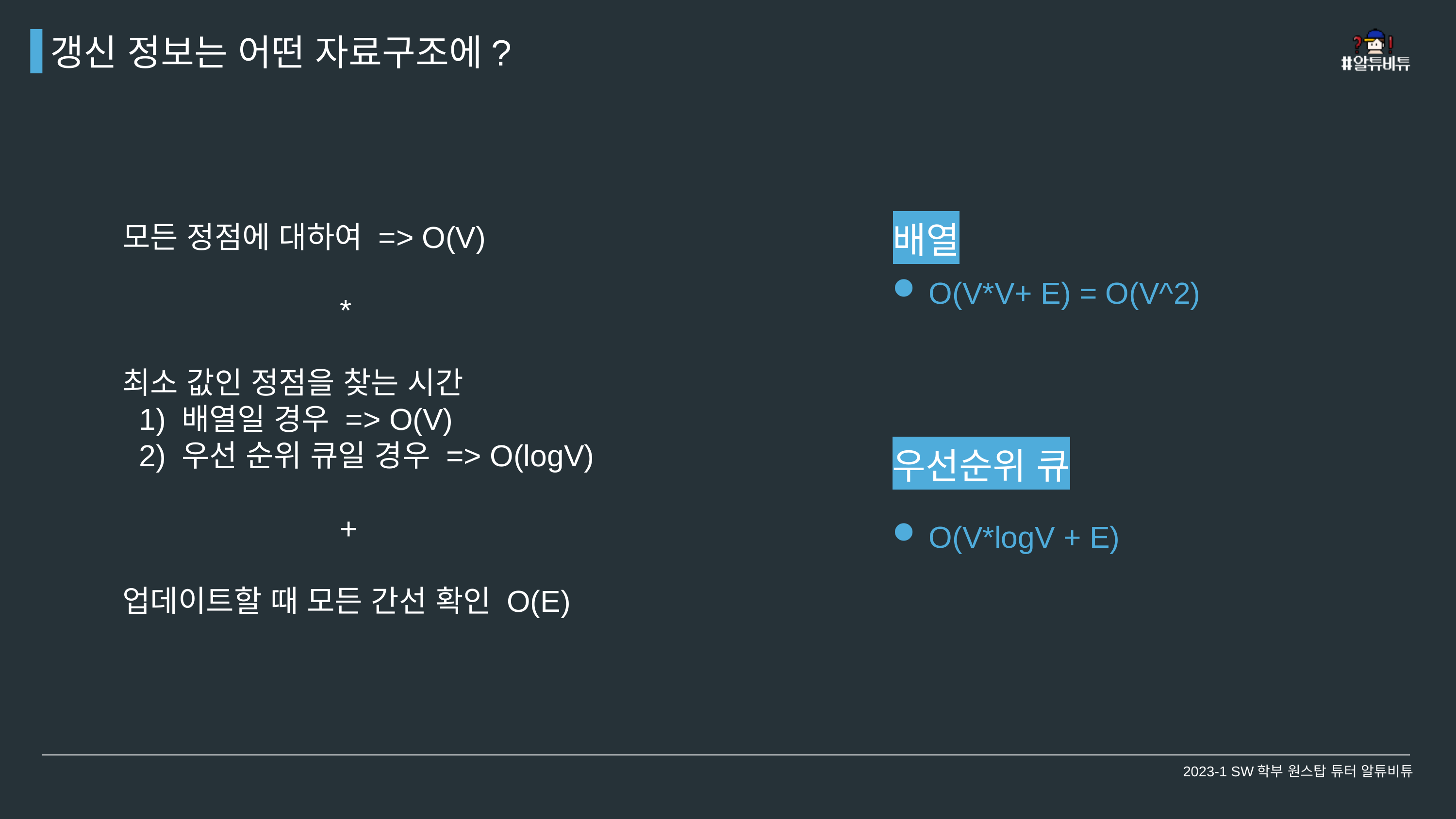

갱신 정보는 어떤 자료구조에?
배열
모든 정점에 대하여 => O(V)

                          *

최소 값인 정점을 찾는 시간
  1) 배열일 경우 => O(V)
  2) 우선 순위 큐일 경우 => O(logV)

                          +

업데이트할 때 모든 간선 확인 O(E)
O(V*V+ E) = O(V^2)
우선순위 큐
O(V*logV + E)
2023-1 SW학부 원스탑 튜터 알튜비튜